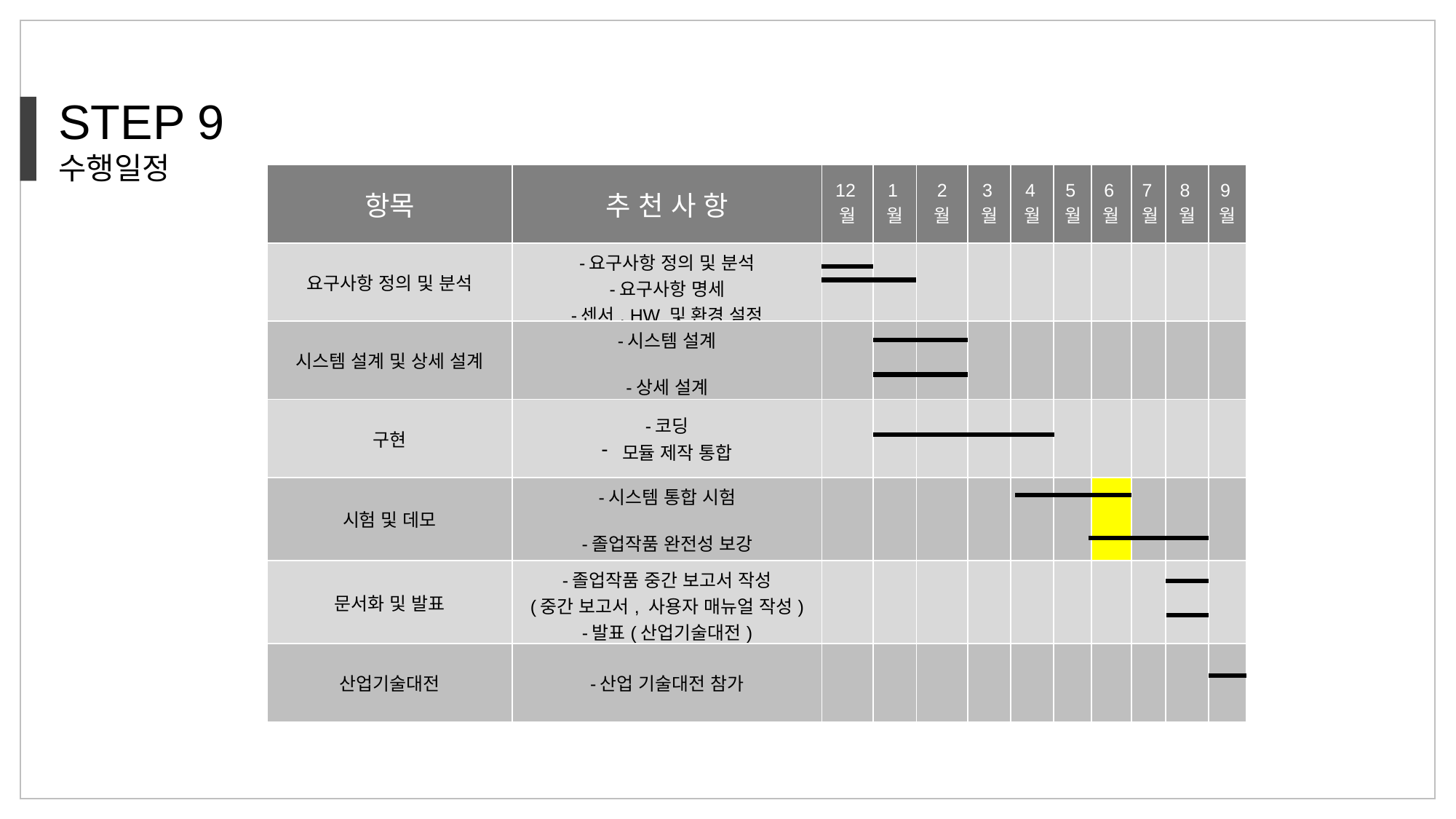

STEP 9
수행일정

| 항목 | 추 천 사 항 | 12월 | 1월 | 2 월 | 3월 | 4월 | 5월 | 6월 | 7월 | 8월 | 9월 |
| --- | --- | --- | --- | --- | --- | --- | --- | --- | --- | --- | --- |
| 요구사항 정의 및 분석 | -요구사항 정의 및 분석 -요구사항 명세 -센서, HW 및 환경 설정 |  |  |  |  |  |  |  |  |  |  |
| 시스템 설계 및 상세 설계 | -시스템 설계 -상세 설계 |  |  |  |  |  |  |  |  |  |  |
| 구현 | -코딩 모듈 제작 통합 |  |  |  |  |  |  |  |  |  |  |
| 시험 및 데모 | -시스템 통합 시험 -졸업작품 완전성 보강 |  |  |  |  |  |  |  |  |  |  |
| 문서화 및 발표 | -졸업작품 중간 보고서 작성 (중간 보고서, 사용자 매뉴얼 작성) -발표(산업기술대전) |  |  |  |  |  |  |  |  |  |  |
| 산업기술대전 | -산업 기술대전 참가 |  |  |  |  |  |  |  |  |  |  |